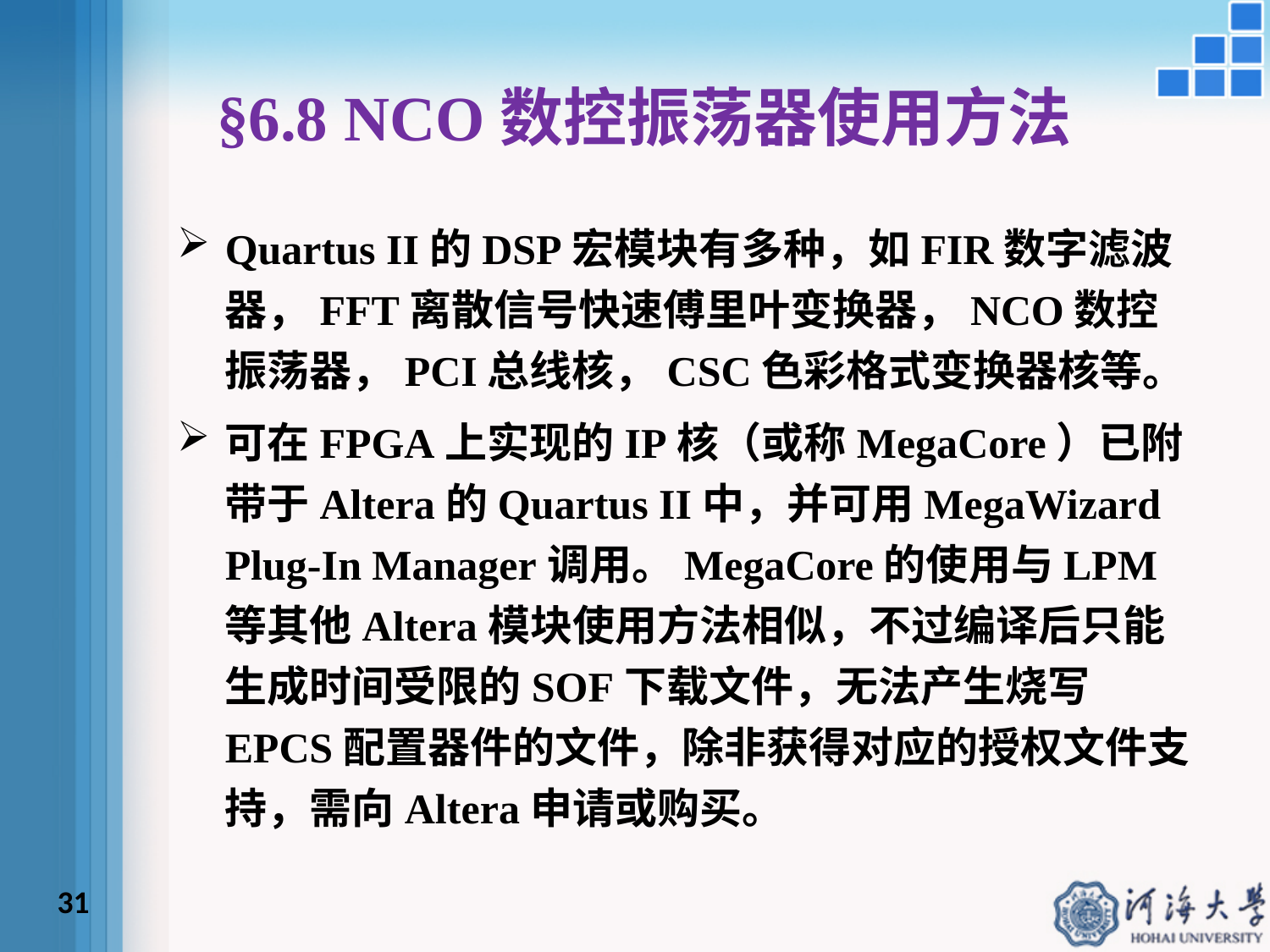

# §6.8 NCO数控振荡器使用方法
Quartus II的DSP宏模块有多种，如FIR数字滤波器，FFT离散信号快速傅里叶变换器，NCO数控振荡器，PCI总线核，CSC色彩格式变换器核等。
可在FPGA上实现的IP核（或称MegaCore）已附带于Altera的Quartus II中，并可用MegaWizard Plug-In Manager调用。MegaCore的使用与LPM等其他Altera模块使用方法相似，不过编译后只能生成时间受限的SOF下载文件，无法产生烧写EPCS配置器件的文件，除非获得对应的授权文件支持，需向Altera申请或购买。
31